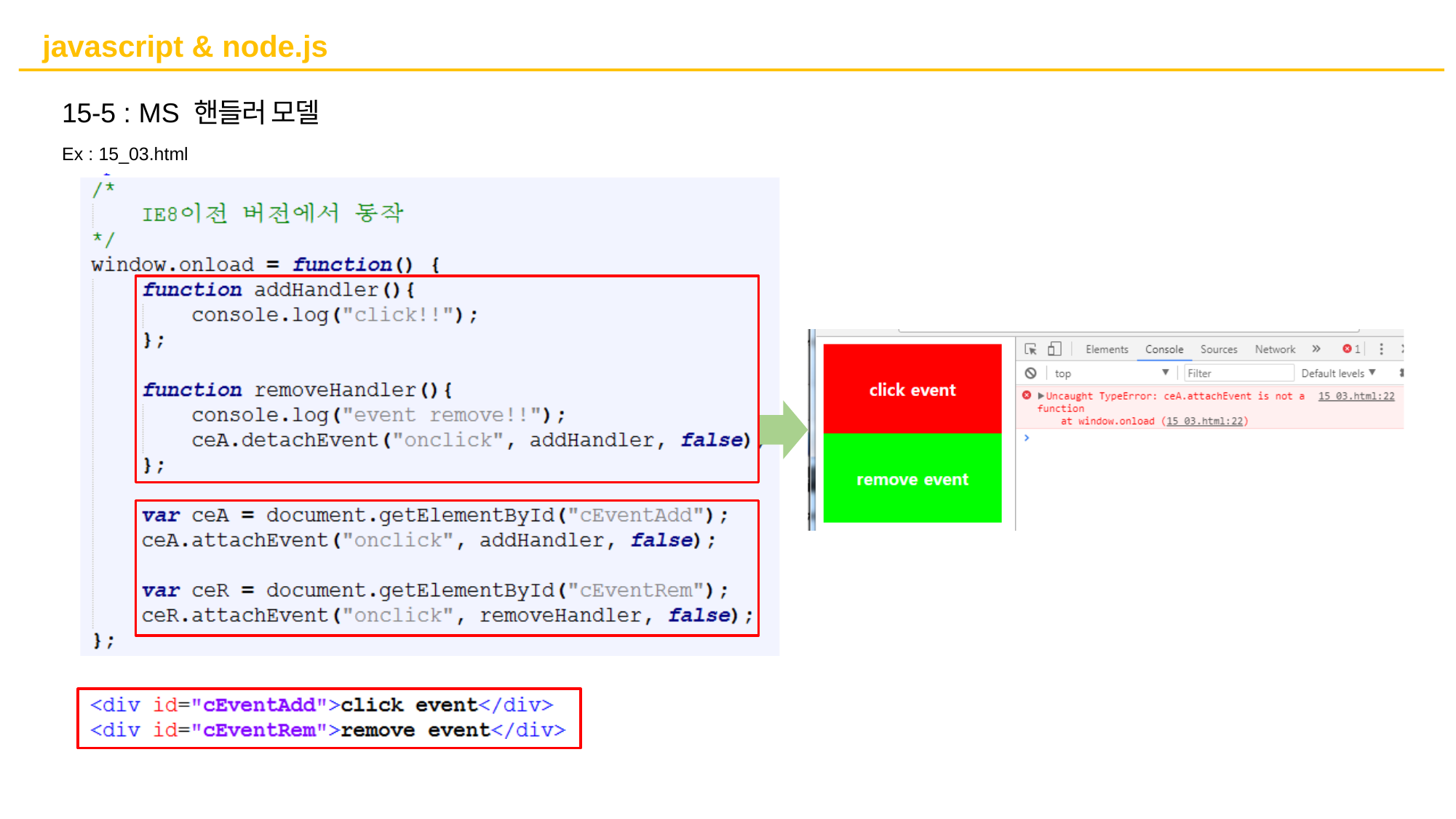

# javascript & node.js

15-5 : MS 핸들러 모델
Ex : 15_03.html